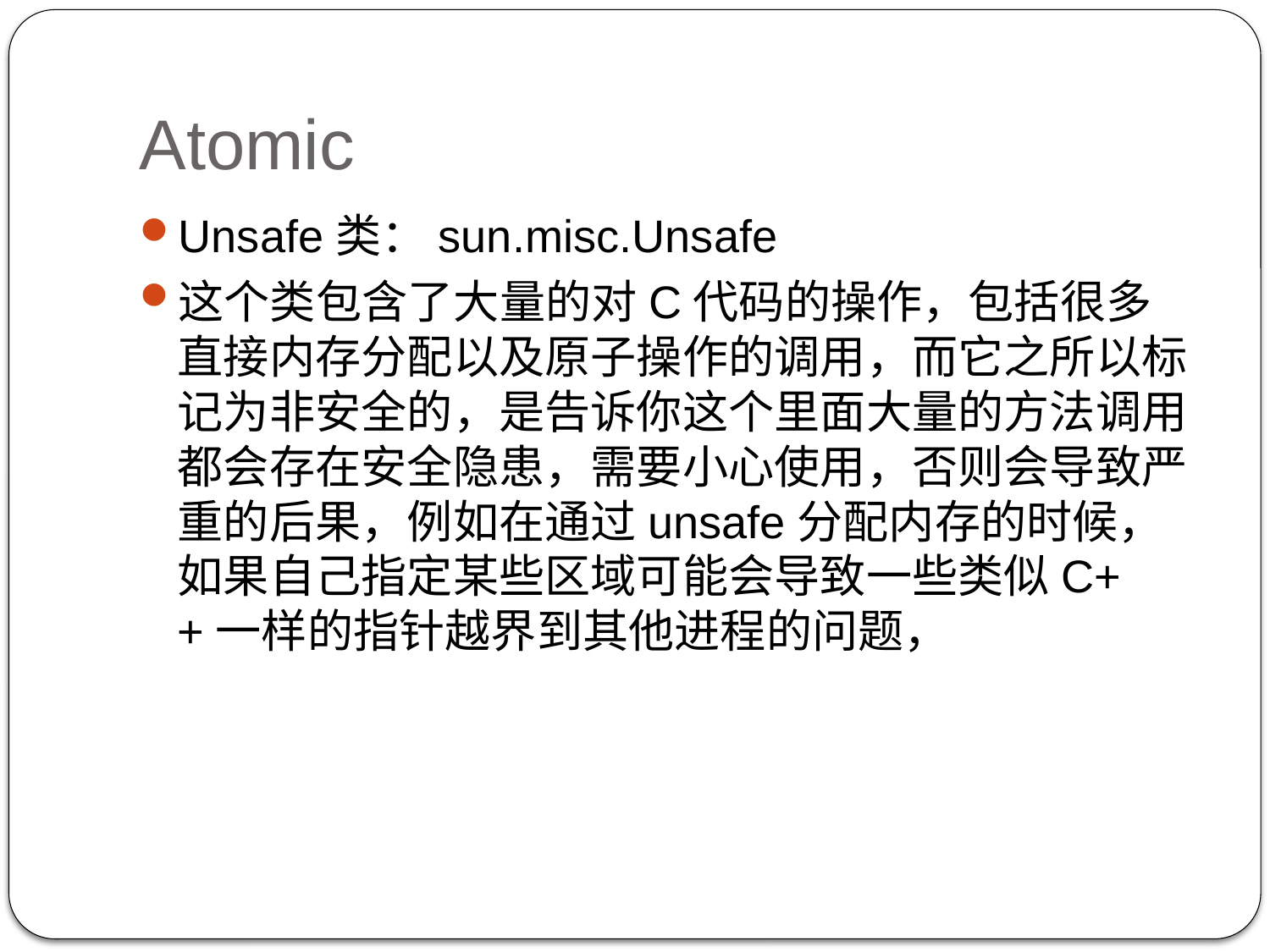

# Atomic
Unsafe类：sun.misc.Unsafe
这个类包含了大量的对C代码的操作，包括很多直接内存分配以及原子操作的调用，而它之所以标记为非安全的，是告诉你这个里面大量的方法调用都会存在安全隐患，需要小心使用，否则会导致严重的后果，例如在通过unsafe分配内存的时候，如果自己指定某些区域可能会导致一些类似C++一样的指针越界到其他进程的问题，